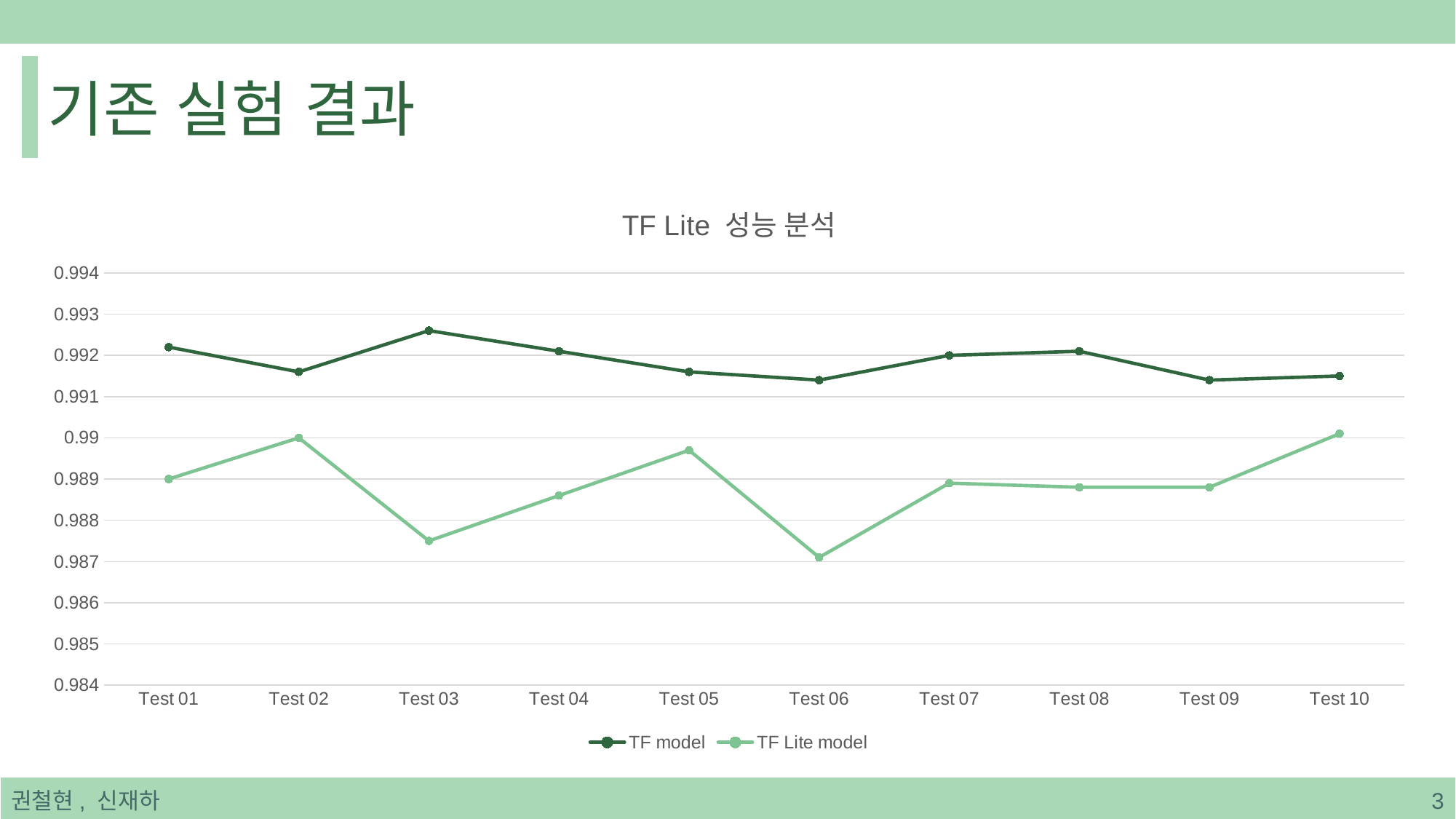

# 기존 실험 결과

### Chart: TF Lite 성능 분석

| Category | TF model | TF Lite model |
|---|---|---|
| Test 01 | 0.9922 | 0.989 |
| Test 02 | 0.9916 | 0.99 |
| Test 03 | 0.9926 | 0.9875 |
| Test 04 | 0.9921 | 0.9886 |
| Test 05 | 0.9916 | 0.9897 |
| Test 06 | 0.9914 | 0.9871 |
| Test 07 | 0.992 | 0.9889 |
| Test 08 | 0.9921 | 0.9888 |
| Test 09 | 0.9914 | 0.9888 |
| Test 10 | 0.9915 | 0.9901 |
권철현, 신재하
3